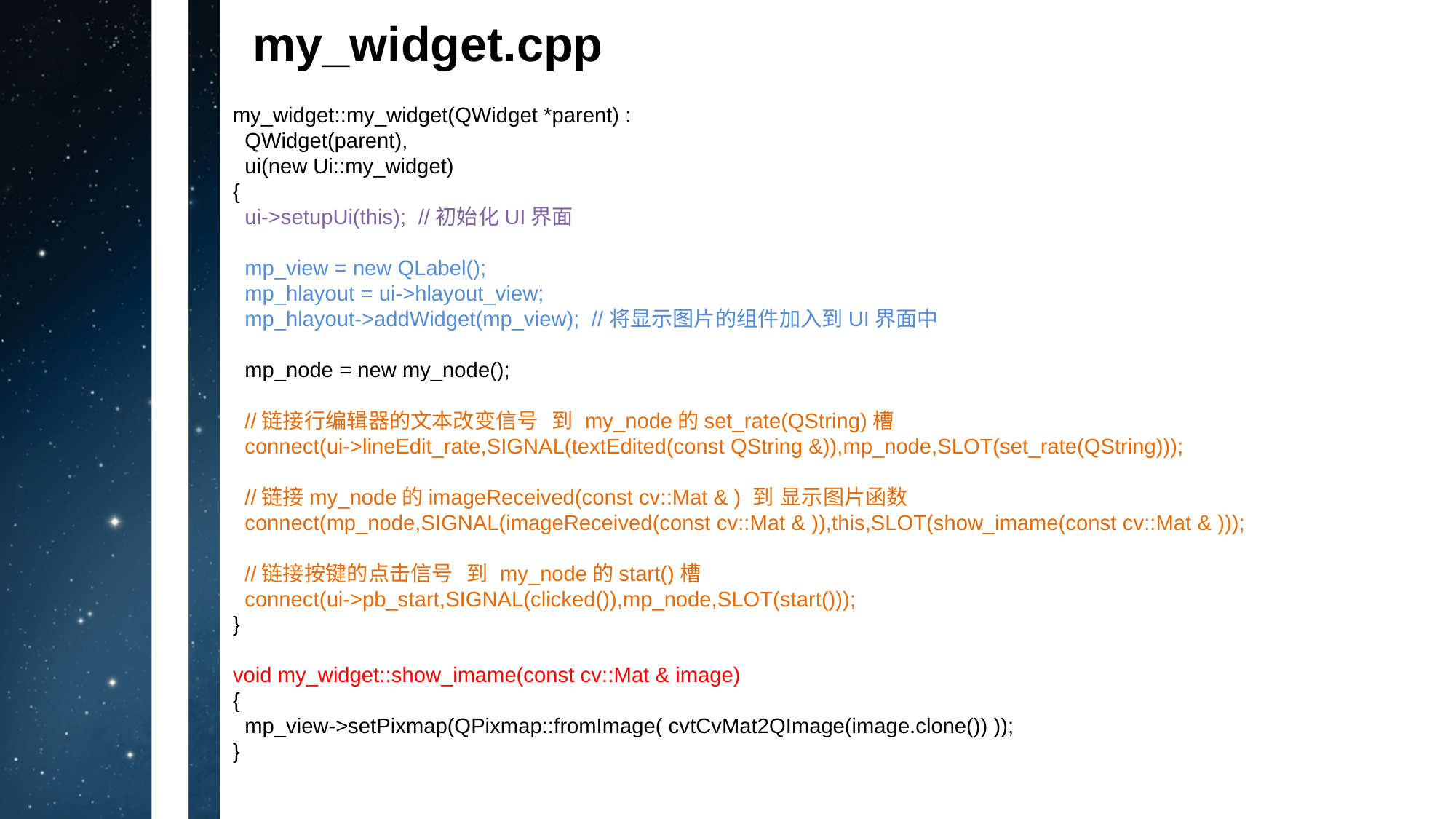

my_widget.cpp
my_widget::my_widget(QWidget *parent) :
  QWidget(parent),
  ui(new Ui::my_widget)
{
  ui->setupUi(this);  //初始化UI界面

  mp_view = new QLabel();
  mp_hlayout = ui->hlayout_view;
  mp_hlayout->addWidget(mp_view);  //将显示图片的组件加入到UI界面中

  mp_node = new my_node();

  //链接行编辑器的文本改变信号  到 my_node的set_rate(QString)槽
  connect(ui->lineEdit_rate,SIGNAL(textEdited(const QString &)),mp_node,SLOT(set_rate(QString)));

  //链接my_node的imageReceived(const cv::Mat & ) 到 显示图片函数
  connect(mp_node,SIGNAL(imageReceived(const cv::Mat & )),this,SLOT(show_imame(const cv::Mat & )));

  //链接按键的点击信号  到 my_node的start()槽
  connect(ui->pb_start,SIGNAL(clicked()),mp_node,SLOT(start()));
}

void my_widget::show_imame(const cv::Mat & image)
{
  mp_view->setPixmap(QPixmap::fromImage( cvtCvMat2QImage(image.clone()) ));
}